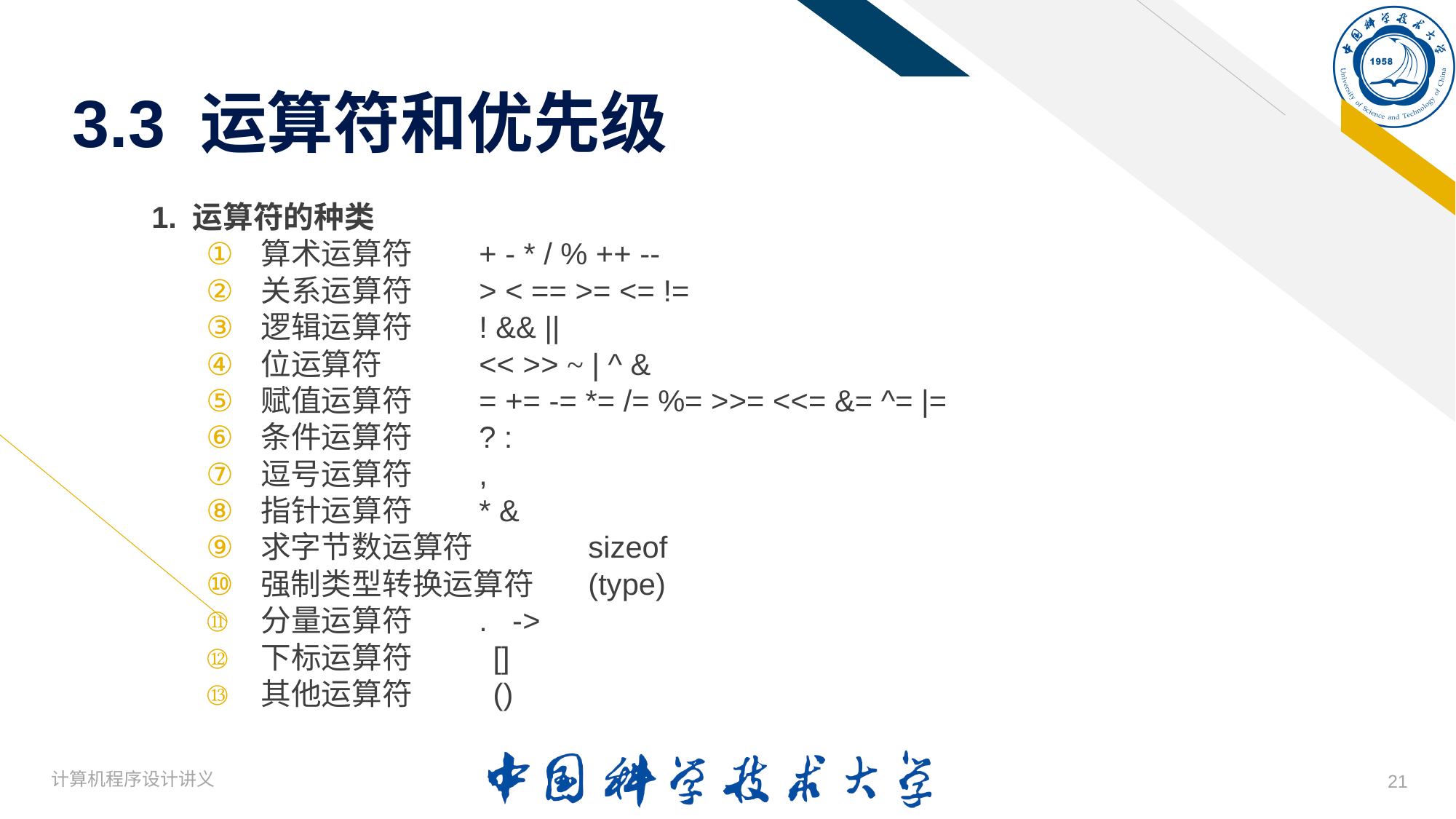

# 3.3 运算符和优先级
1. 运算符的种类
算术运算符	+ - * / % ++ --
关系运算符	> < == >= <= !=
逻辑运算符	! && ||
位运算符	<< >> ~ | ^ &
赋值运算符	= += -= *= /= %= >>= <<= &= ^= |=
条件运算符	? :
逗号运算符	,
指针运算符	* &
求字节数运算符		sizeof
强制类型转换运算符	(type)
分量运算符	.   ->
下标运算符	 []
其他运算符	 ()

计算机程序设计讲义
21